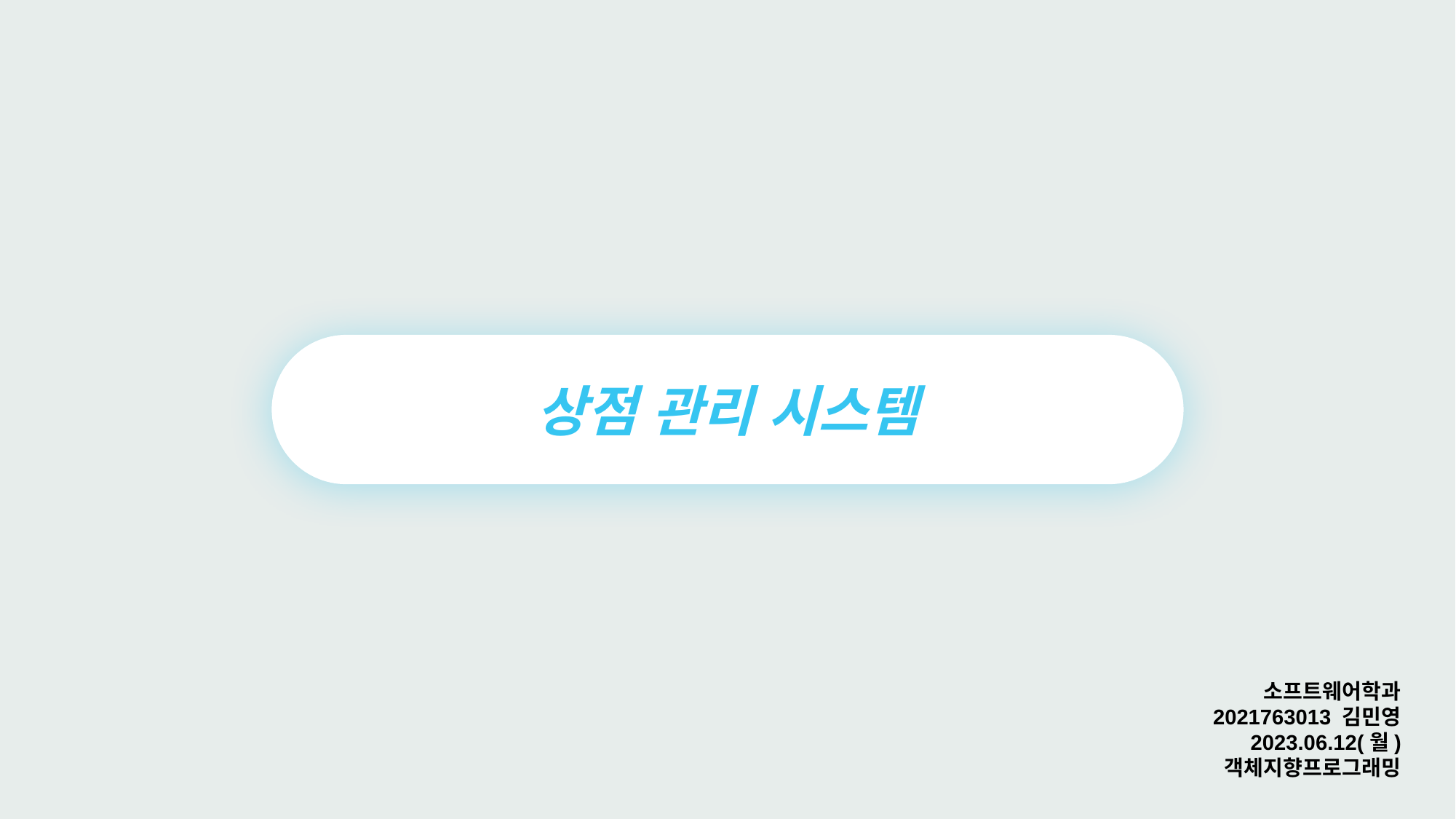

상점 관리 시스템
소프트웨어학과
2021763013 김민영
2023.06.12(월)
객체지향프로그래밍